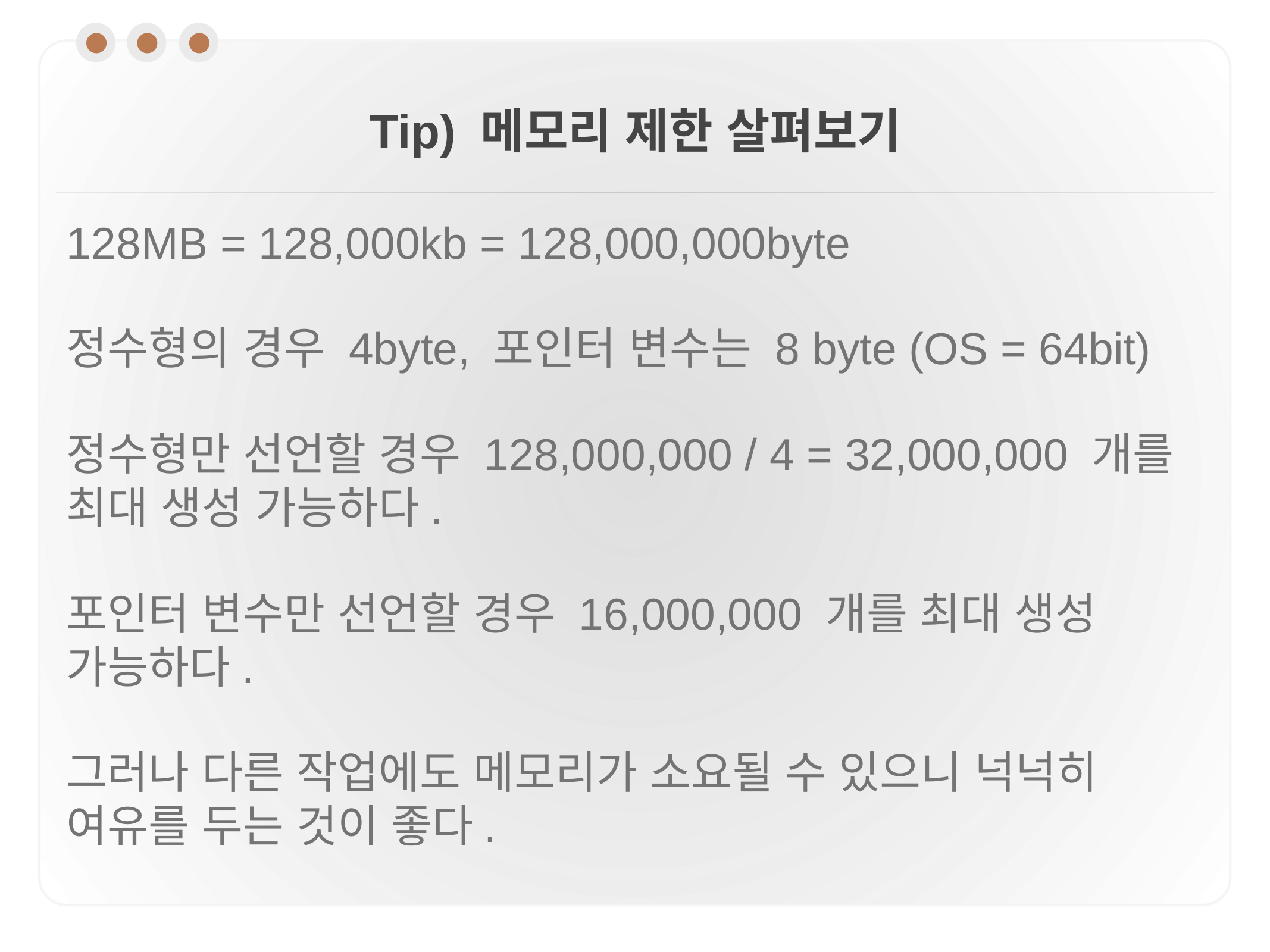

# Tip) 메모리 제한 살펴보기
128MB = 128,000kb = 128,000,000byte
정수형의 경우 4byte, 포인터 변수는 8 byte (OS = 64bit)
정수형만 선언할 경우 128,000,000 / 4 = 32,000,000 개를 최대 생성 가능하다.
포인터 변수만 선언할 경우 16,000,000 개를 최대 생성 가능하다.
그러나 다른 작업에도 메모리가 소요될 수 있으니 넉넉히 여유를 두는 것이 좋다.